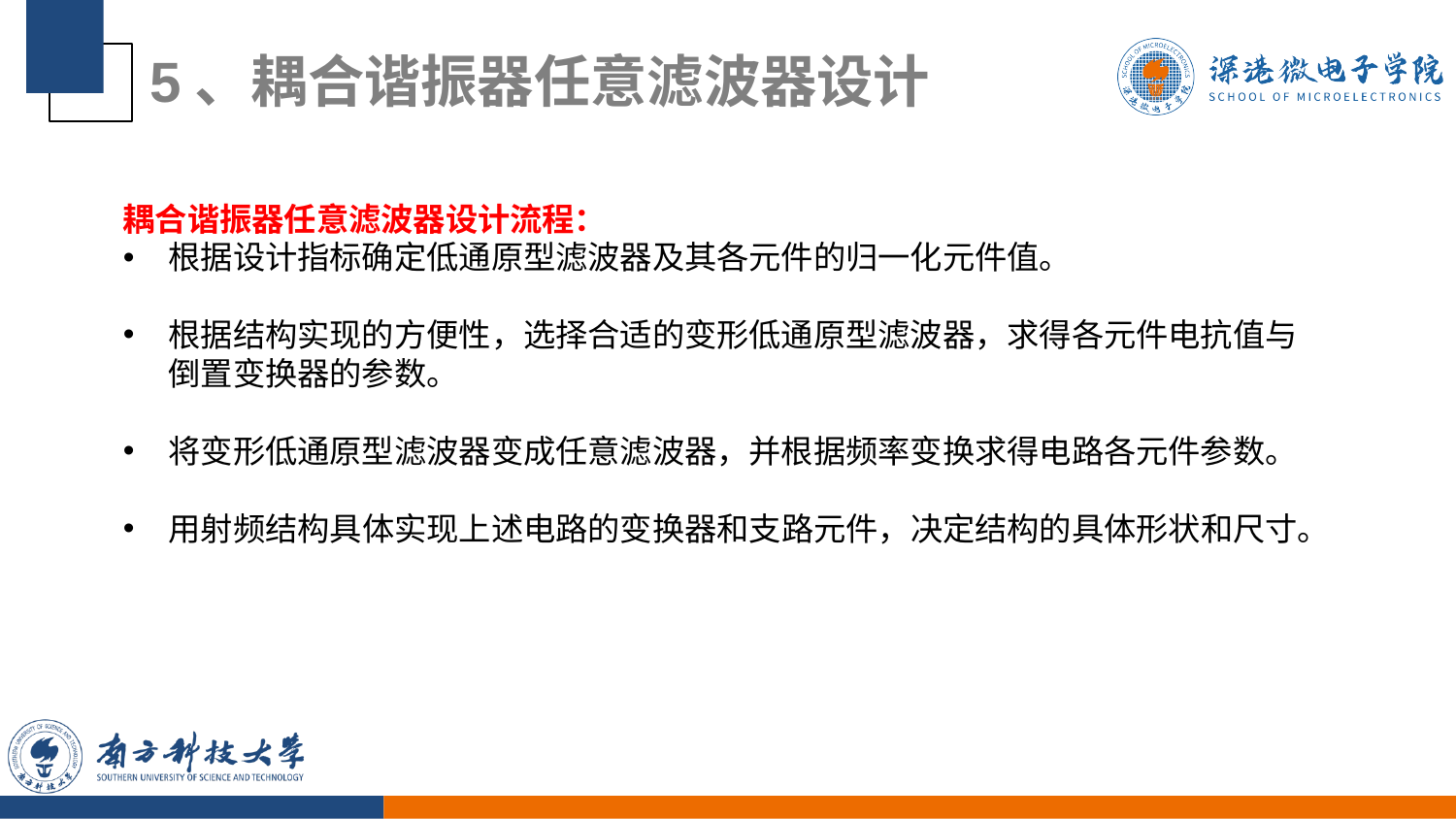

# 5、耦合谐振器任意滤波器设计
耦合谐振器任意滤波器设计流程：
根据设计指标确定低通原型滤波器及其各元件的归一化元件值。

根据结构实现的方便性，选择合适的变形低通原型滤波器，求得各元件电抗值与倒置变换器的参数。

将变形低通原型滤波器变成任意滤波器，并根据频率变换求得电路各元件参数。

用射频结构具体实现上述电路的变换器和支路元件，决定结构的具体形状和尺寸。